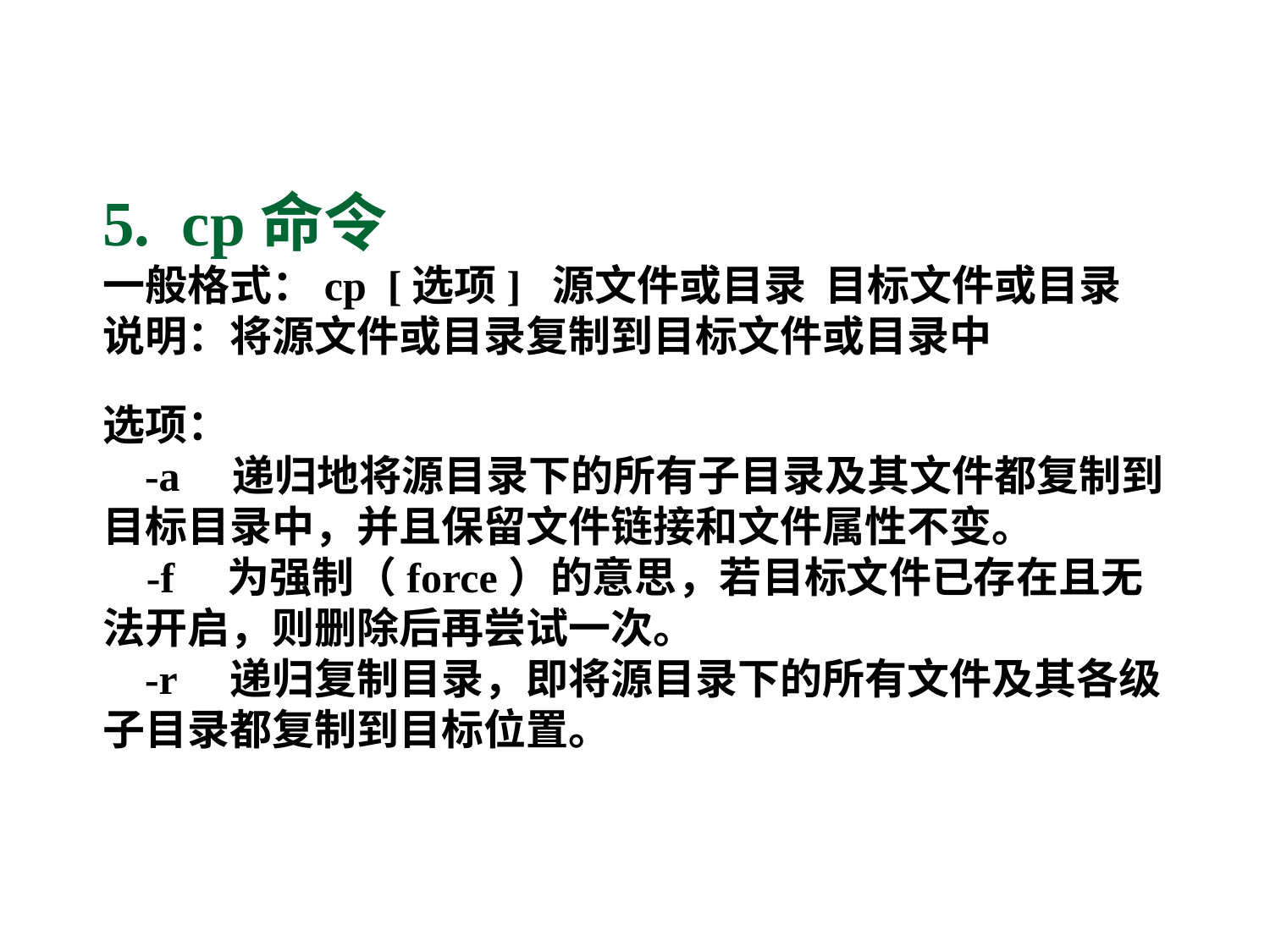

5.  cp命令
一般格式：cp  [选项]  源文件或目录  目标文件或目录
说明：将源文件或目录复制到目标文件或目录中

选项：
    -a    递归地将源目录下的所有子目录及其文件都复制到目标目录中，并且保留文件链接和文件属性不变。
    -f    为强制（force）的意思，若目标文件已存在且无法开启，则删除后再尝试一次。
    -r    递归复制目录，即将源目录下的所有文件及其各级子目录都复制到目标位置。